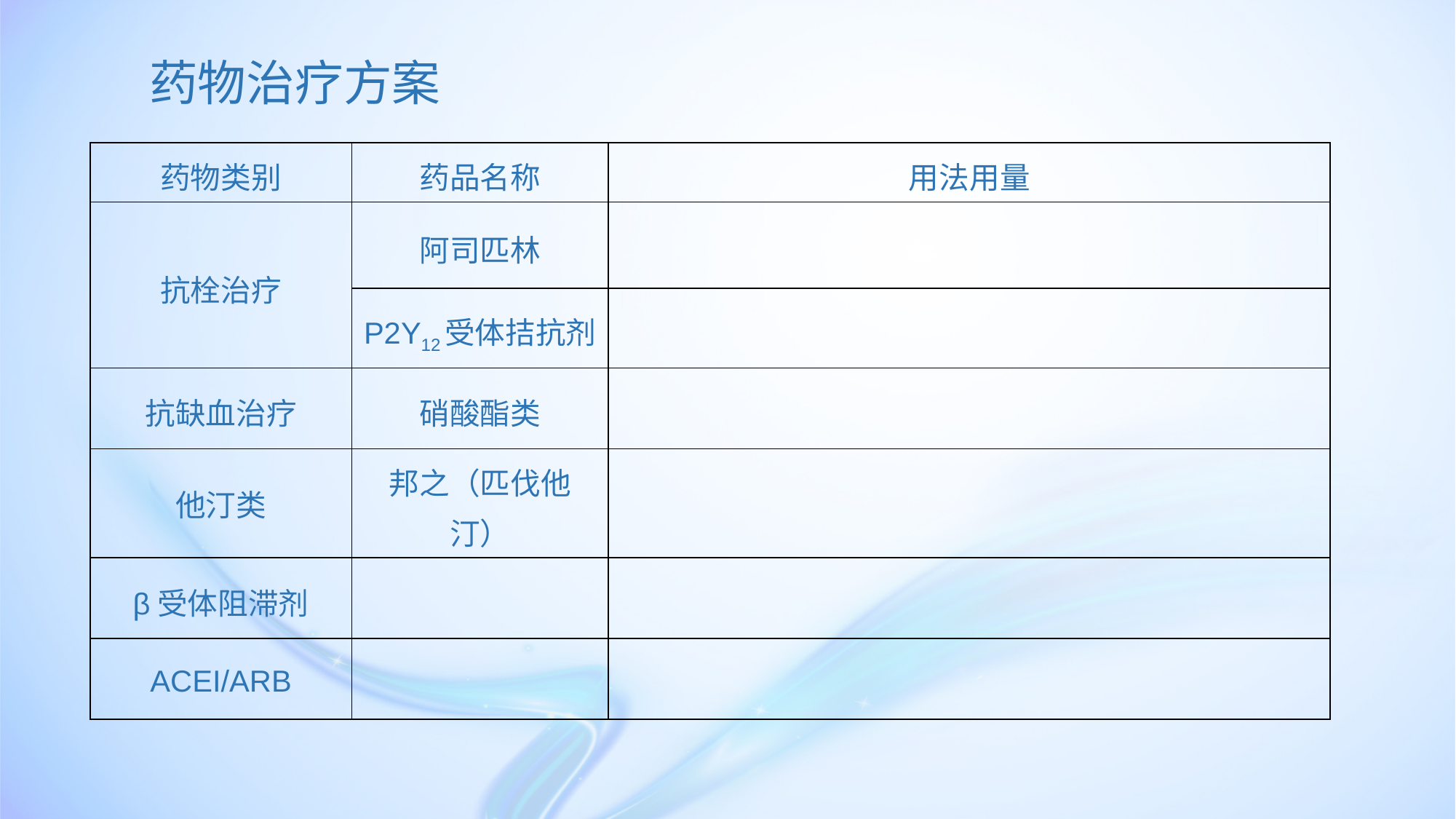

药物治疗方案
| 药物类别 | 药品名称 | 用法用量 |
| --- | --- | --- |
| 抗栓治疗 | 阿司匹林 |  |
|  | P2Y12受体拮抗剂 |  |
| 抗缺血治疗 | 硝酸酯类 |  |
| 他汀类 | 邦之（匹伐他汀） |  |
| β受体阻滞剂 |  |  |
| ACEI/ARB |  |  |